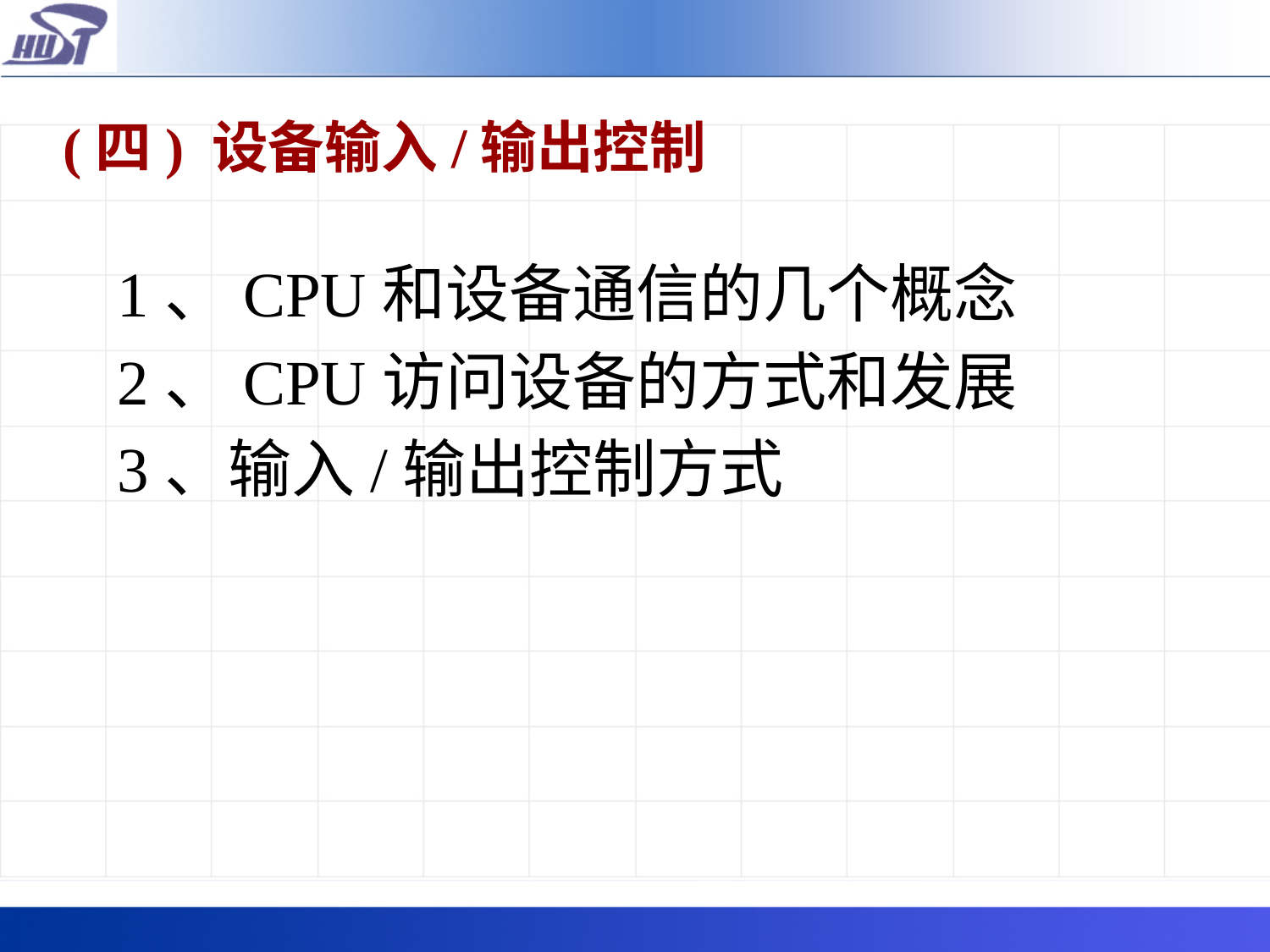

# (四) 设备输入/输出控制
1、CPU和设备通信的几个概念
2、CPU访问设备的方式和发展
3、输入/输出控制方式